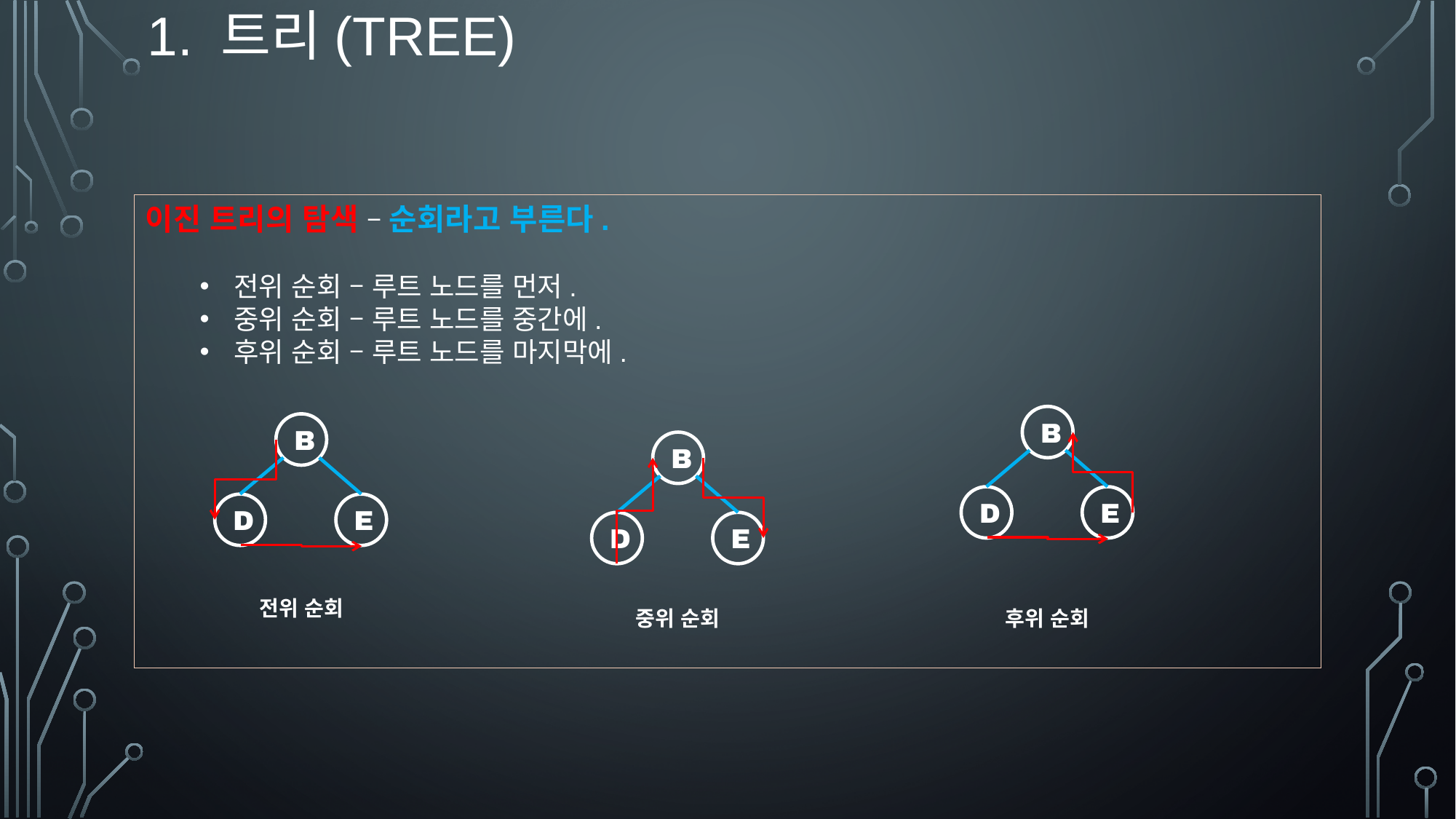

# 1. 트리(tree)
이진 트리의 탐색 – 순회라고 부른다.

전위 순회 – 루트 노드를 먼저.
중위 순회 – 루트 노드를 중간에.
후위 순회 – 루트 노드를 마지막에.

B
D
E
후위 순회
B
D
E
전위 순회
B
D
E
중위 순회